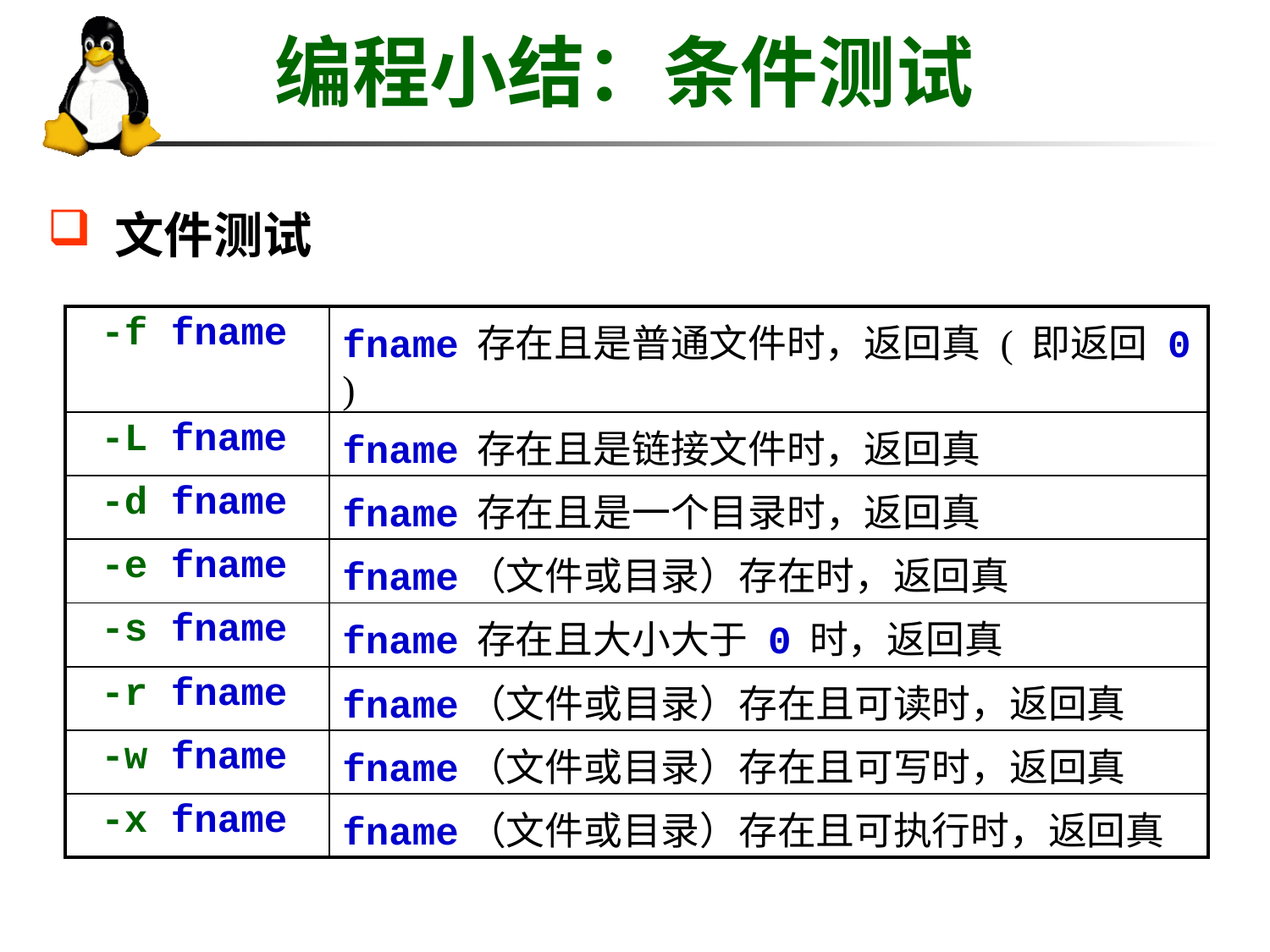

# 编程小结：条件测试
 文件测试
| -f fname | fname 存在且是普通文件时，返回真 ( 即返回 0 ) |
| --- | --- |
| -L fname | fname 存在且是链接文件时，返回真 |
| -d fname | fname 存在且是一个目录时，返回真 |
| -e fname | fname（文件或目录）存在时，返回真 |
| -s fname | fname 存在且大小大于 0 时，返回真 |
| -r fname | fname（文件或目录）存在且可读时，返回真 |
| -w fname | fname（文件或目录）存在且可写时，返回真 |
| -x fname | fname（文件或目录）存在且可执行时，返回真 |